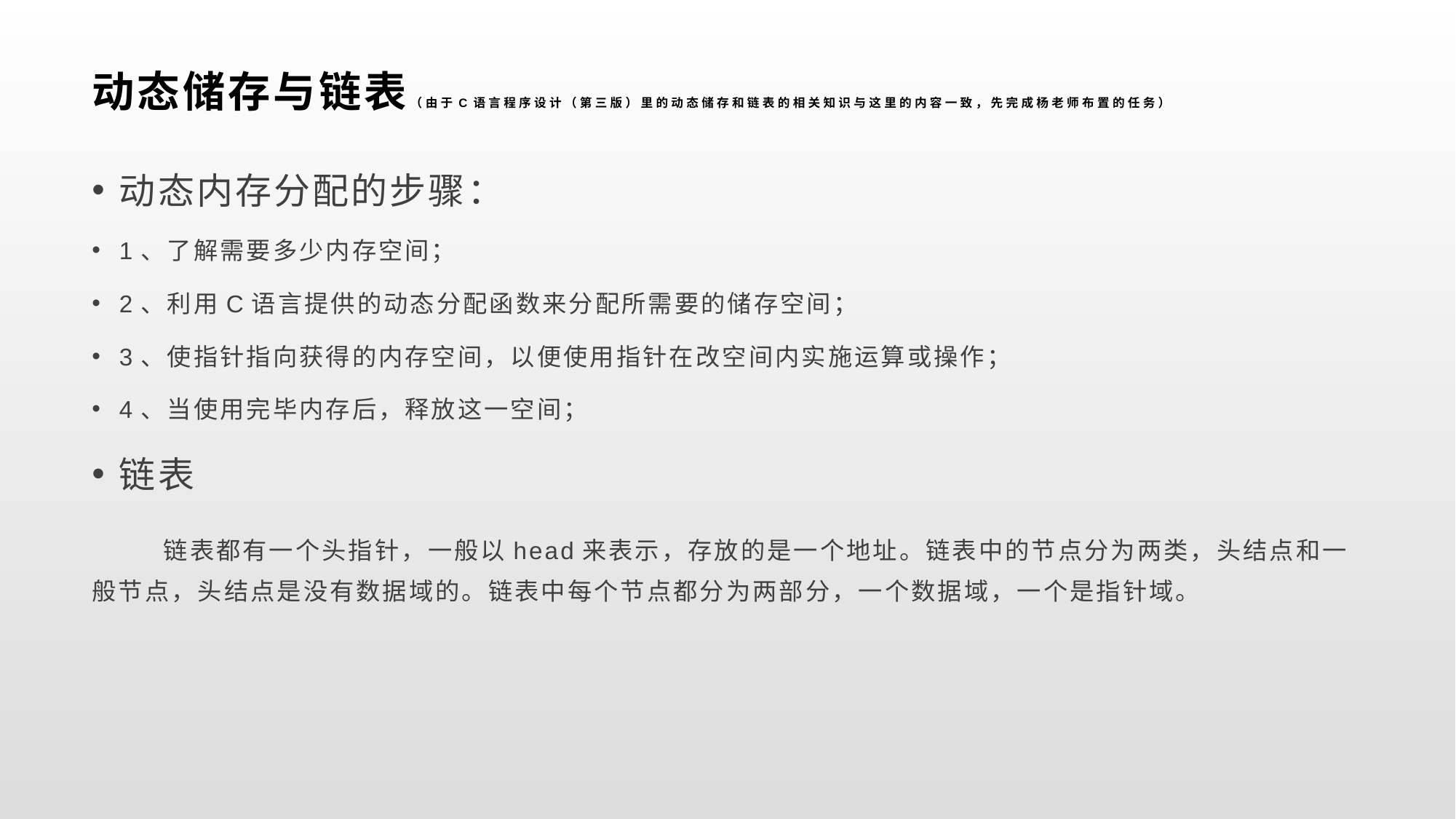

# 动态储存与链表（由于C语言程序设计（第三版）里的动态储存和链表的相关知识与这里的内容一致，先完成杨老师布置的任务）
动态内存分配的步骤：
1、了解需要多少内存空间；
2、利用C语言提供的动态分配函数来分配所需要的储存空间；
3、使指针指向获得的内存空间，以便使用指针在改空间内实施运算或操作；
4、当使用完毕内存后，释放这一空间；
链表
      链表都有一个头指针，一般以head来表示，存放的是一个地址。链表中的节点分为两类，头结点和一般节点，头结点是没有数据域的。链表中每个节点都分为两部分，一个数据域，一个是指针域。